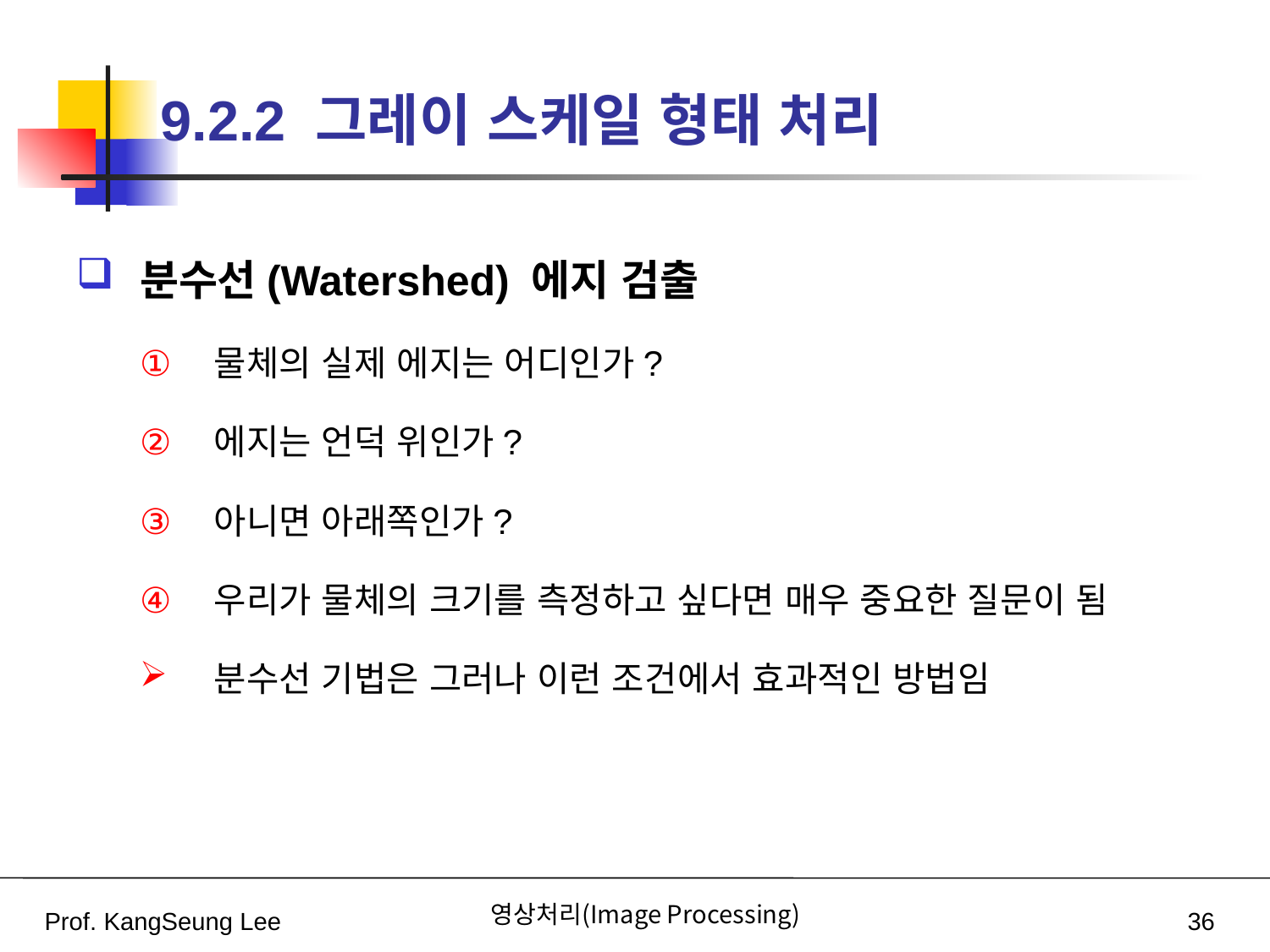

# 9.2.2 그레이 스케일 형태 처리
분수선(Watershed) 에지 검출
물체의 실제 에지는 어디인가?
에지는 언덕 위인가?
아니면 아래쪽인가?
우리가 물체의 크기를 측정하고 싶다면 매우 중요한 질문이 됨
분수선 기법은 그러나 이런 조건에서 효과적인 방법임
Prof. KangSeung Lee
영상처리(Image Processing)
36